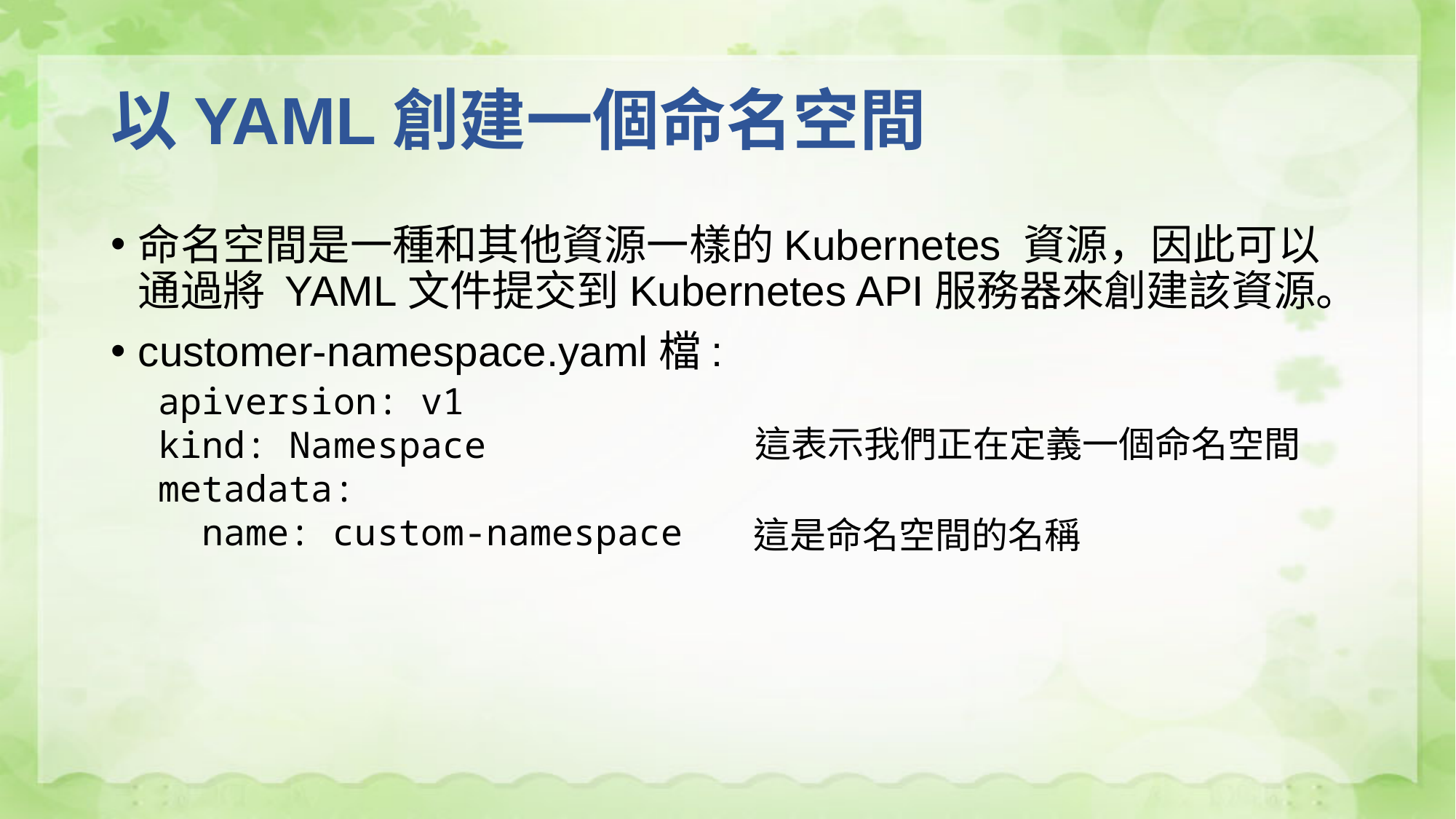

# 以YAML創建一個命名空間
命名空間是一種和其他資源一樣的Kubernetes 資源，因此可以通過將 YAML文件提交到Kubernetes API服務器來創建該資源。
customer-namespace.yaml檔:
apiversion: v1
kind: Namespace
metadata:
  name: custom-namespace

這表示我們正在定義一個命名空間
這是命名空間的名稱